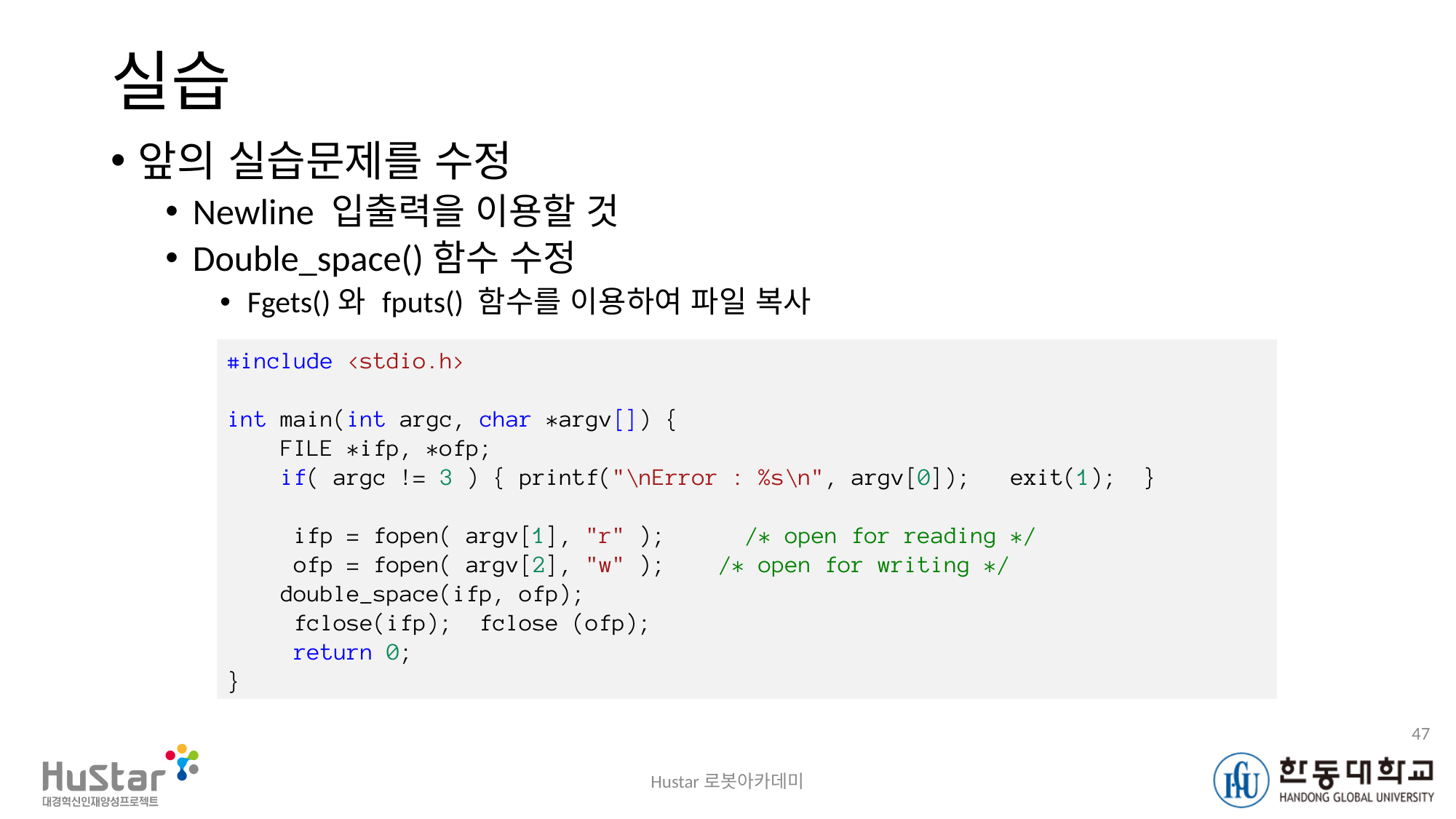

# 실습
앞의 실습문제를 수정
Newline 입출력을 이용할 것
Double_space()함수 수정
Fgets()와 fputs() 함수를 이용하여 파일 복사
#include <stdio.h>
int main(int argc, char *argv[]) {
    FILE *ifp, *ofp;
    if( argc != 3 ) { printf("\nError : %s\n", argv[0]);   exit(1);  }

     ifp = fopen( argv[1], "r" );      /* open for reading */
     ofp = fopen( argv[2], "w" );    /* open for writing */
    double_space(ifp, ofp);
     fclose(ifp);  fclose (ofp);
     return 0;
}
47
Hustar로봇아카데미